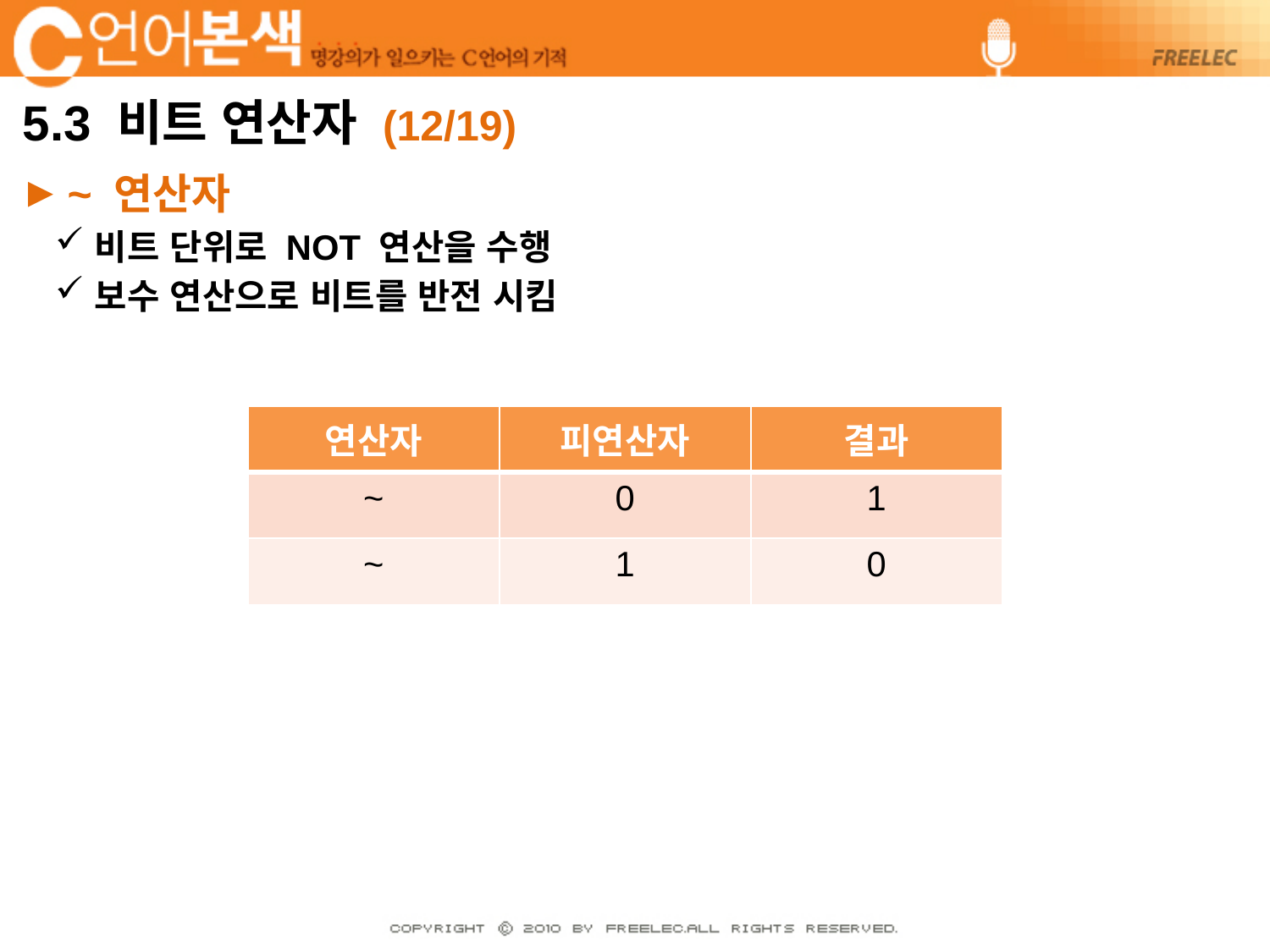

# 5.3 비트 연산자 (12/19)
~ 연산자
비트 단위로 NOT 연산을 수행
보수 연산으로 비트를 반전 시킴
| 연산자 | 피연산자 | 결과 |
| --- | --- | --- |
| ~ | 0 | 1 |
| ~ | 1 | 0 |